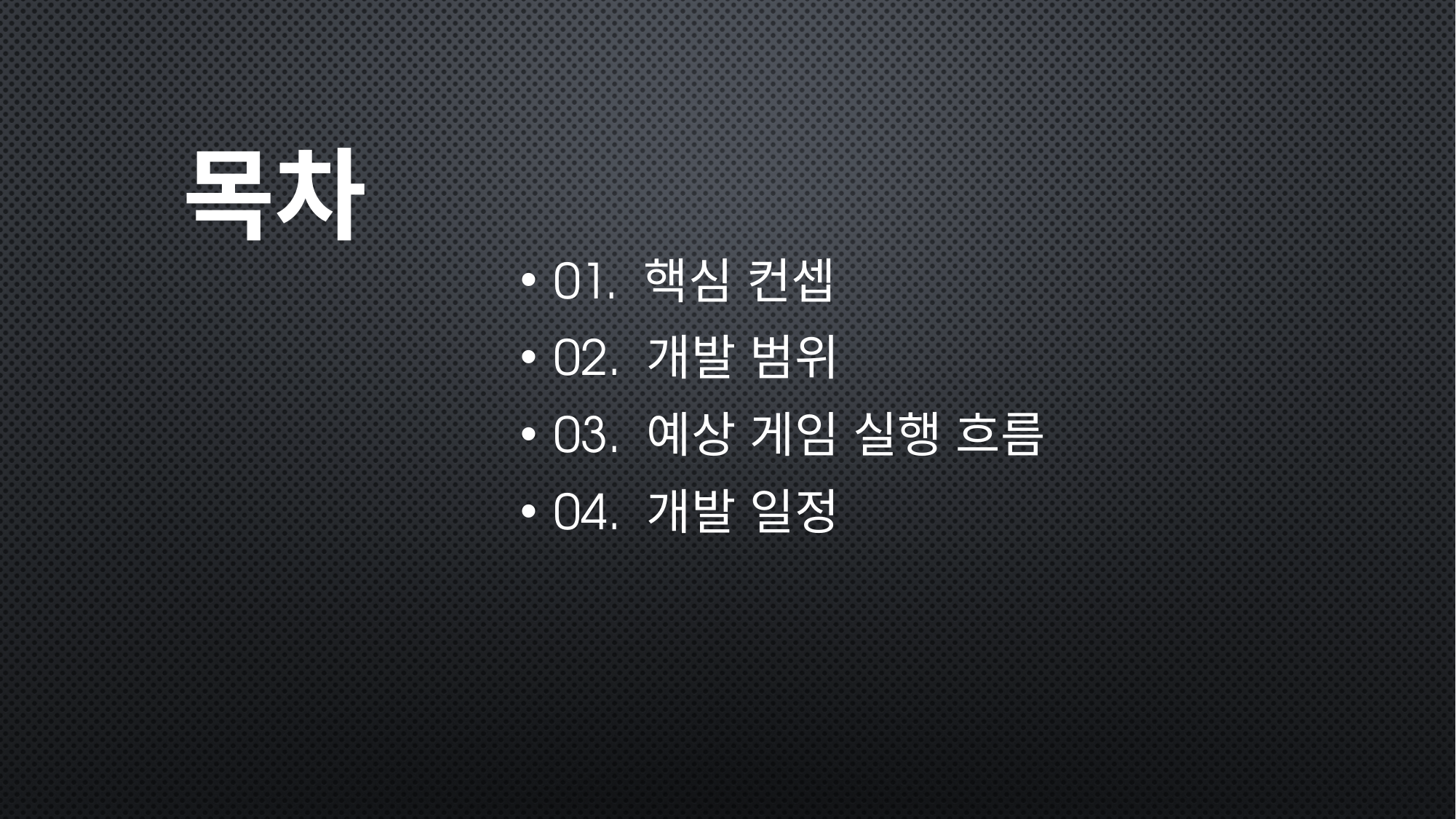

# 목차
01. 핵심 컨셉
02. 개발 범위
03. 예상 게임 실행 흐름
04. 개발 일정